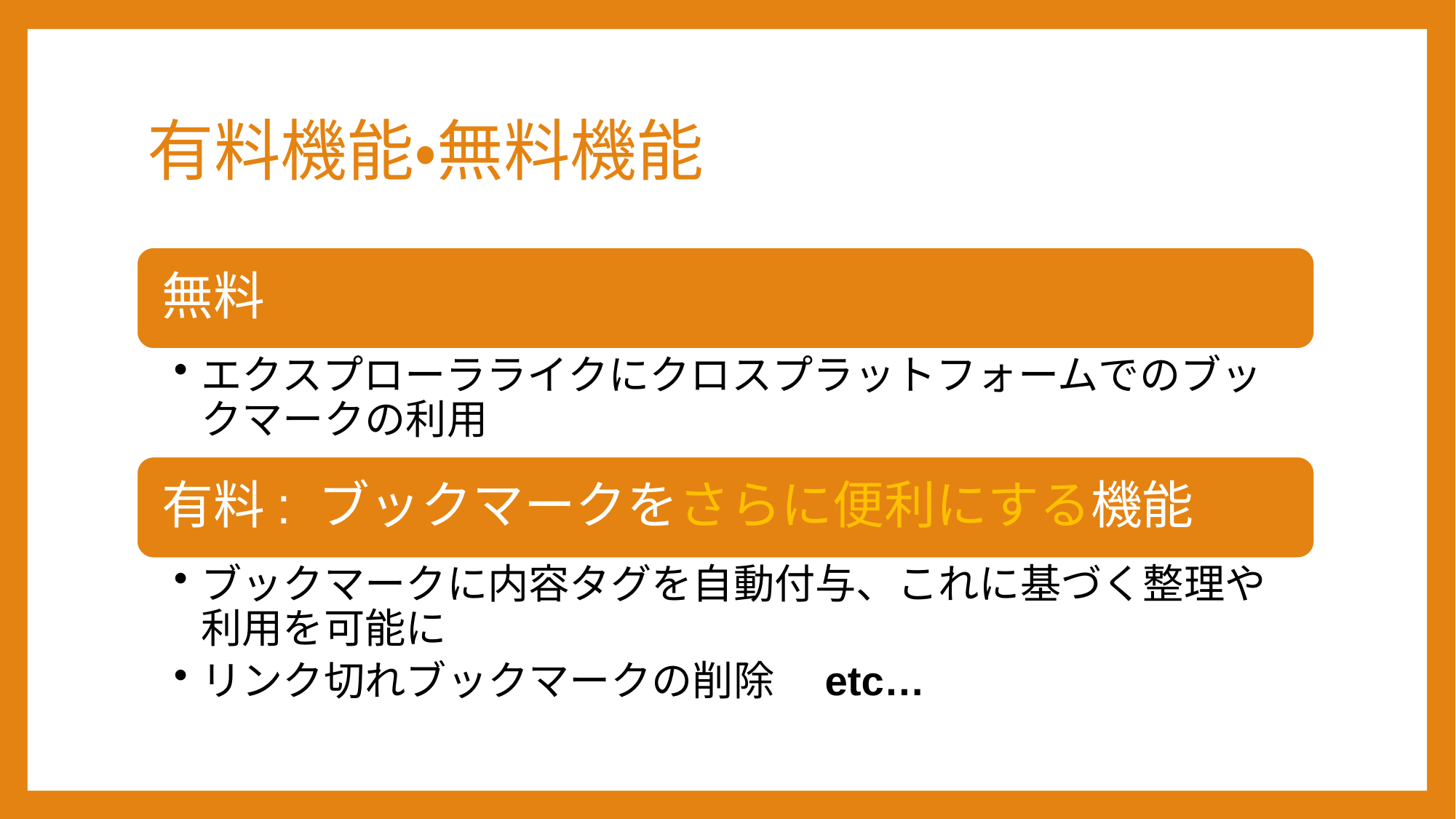

# 有料機能・無料機能
無料
エクスプローラライクにクロスプラットフォームでのブックマークの利用
有料: ブックマークをさらに便利にする機能
ブックマークに内容タグを自動付与、これに基づく整理や利用を可能に
リンク切れブックマークの削除　etc…